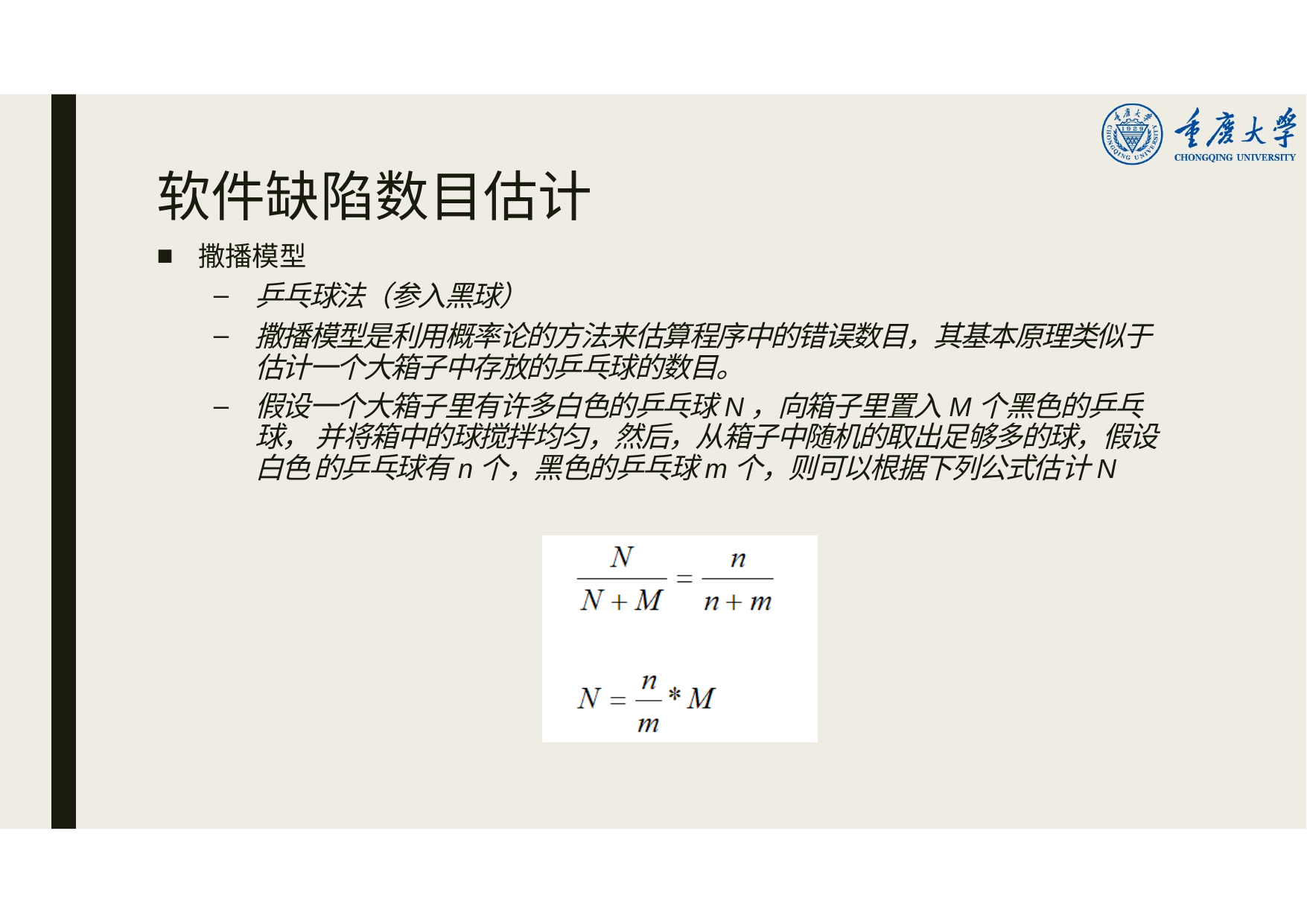

# 软件缺陷数目估计
撒播模型
乒乓球法（参入黑球）
撒播模型是利用概率论的方法来估算程序中的错误数目，其基本原理类似于 估计一个大箱子中存放的乒乓球的数目。
假设一个大箱子里有许多白色的乒乓球N，向箱子里置入M个黑色的乒乓球， 并将箱中的球搅拌均匀，然后，从箱子中随机的取出足够多的球，假设白色 的乒乓球有n个，黑色的乒乓球m个，则可以根据下列公式估计N